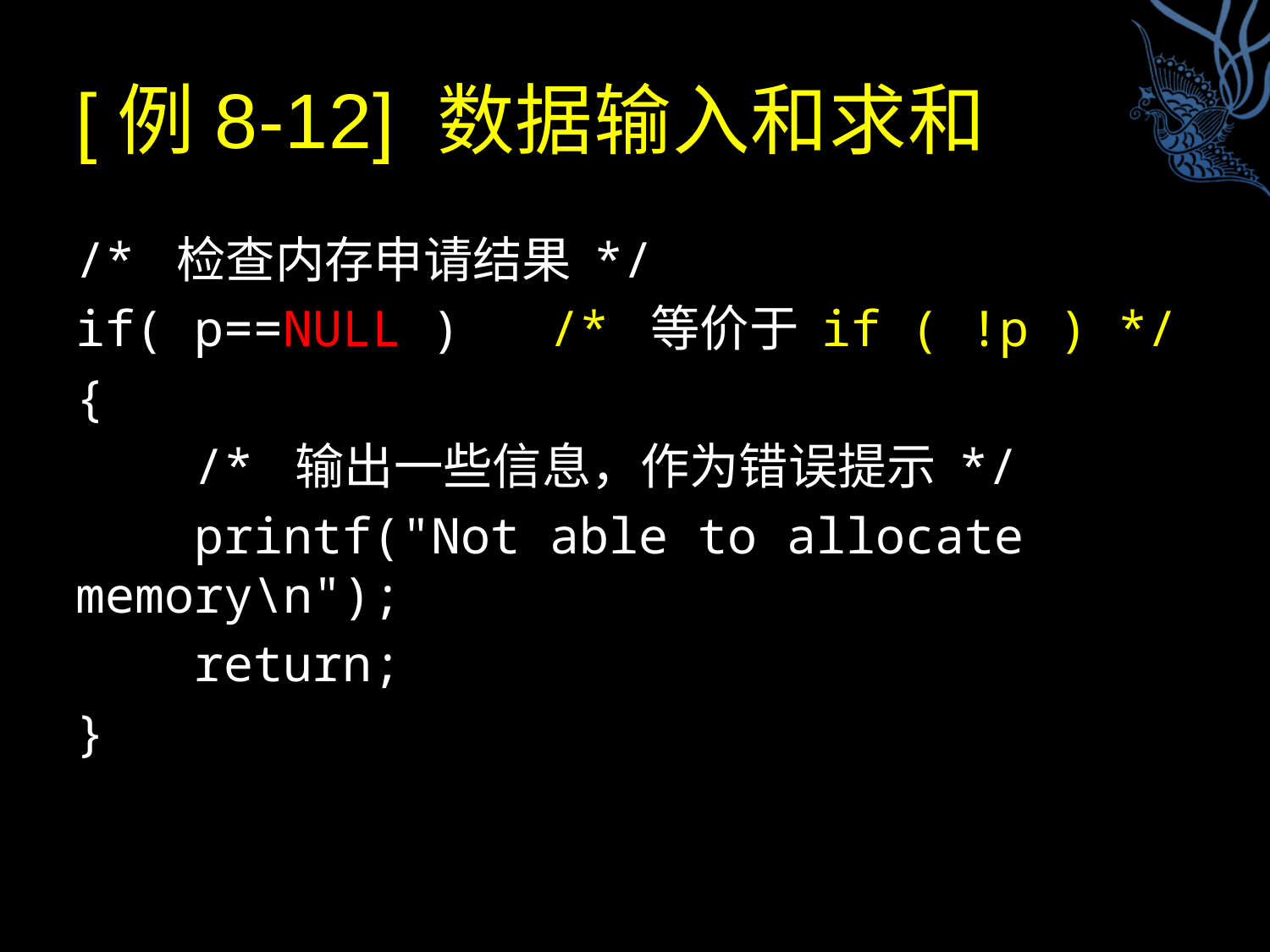

# [例8-12] 数据输入和求和
/* 检查内存申请结果 */
if( p==NULL )   /* 等价于 if ( !p ) */
{
    /* 输出一些信息，作为错误提示 */
    printf("Not able to allocate memory\n");
    return;
}